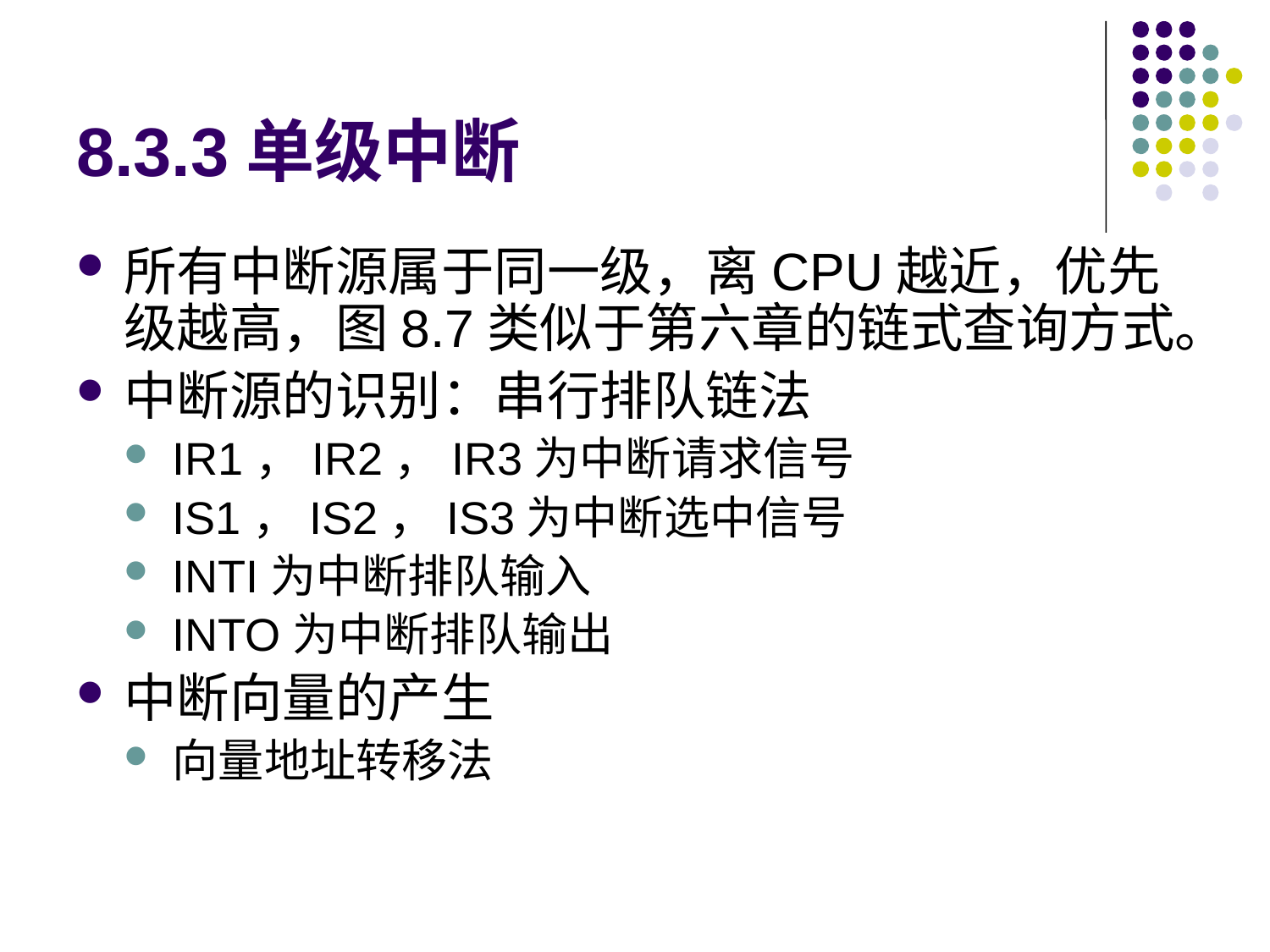

# 8.3.3单级中断
所有中断源属于同一级，离CPU越近，优先级越高，图8.7类似于第六章的链式查询方式。
中断源的识别：串行排队链法
IR1，IR2，IR3为中断请求信号
IS1，IS2，IS3为中断选中信号
INTI为中断排队输入
INTO为中断排队输出
中断向量的产生
向量地址转移法

12